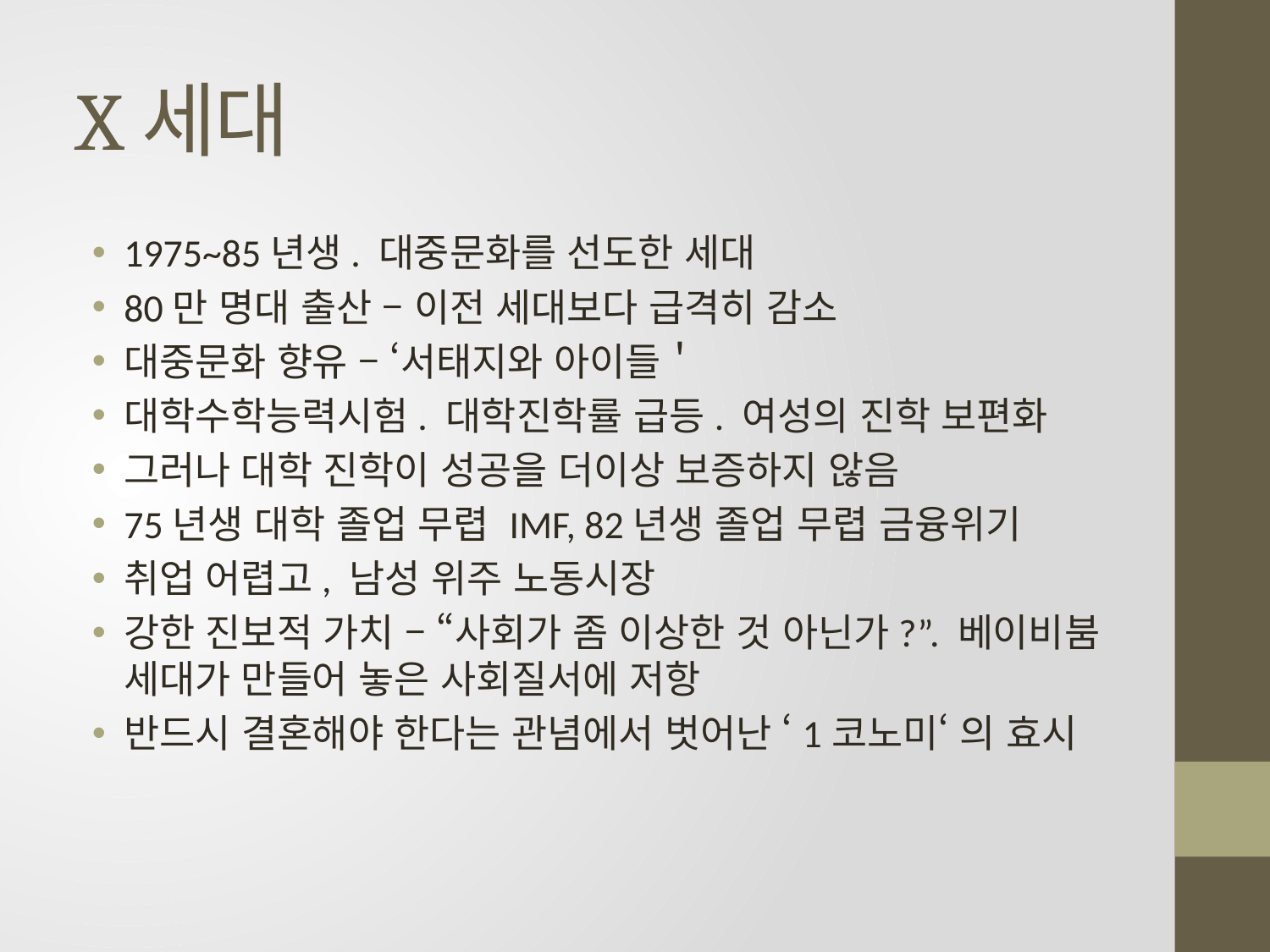

# X세대
1975~85년생. 대중문화를 선도한 세대
80만 명대 출산 – 이전 세대보다 급격히 감소
대중문화 향유 – ‘서태지와 아이들＇
대학수학능력시험. 대학진학률 급등. 여성의 진학 보편화
그러나 대학 진학이 성공을 더이상 보증하지 않음
75년생 대학 졸업 무렵 IMF, 82년생 졸업 무렵 금융위기
취업 어렵고, 남성 위주 노동시장
강한 진보적 가치 – “사회가 좀 이상한 것 아닌가?”. 베이비붐 세대가 만들어 놓은 사회질서에 저항
반드시 결혼해야 한다는 관념에서 벗어난 ‘1코노미‘ 의 효시